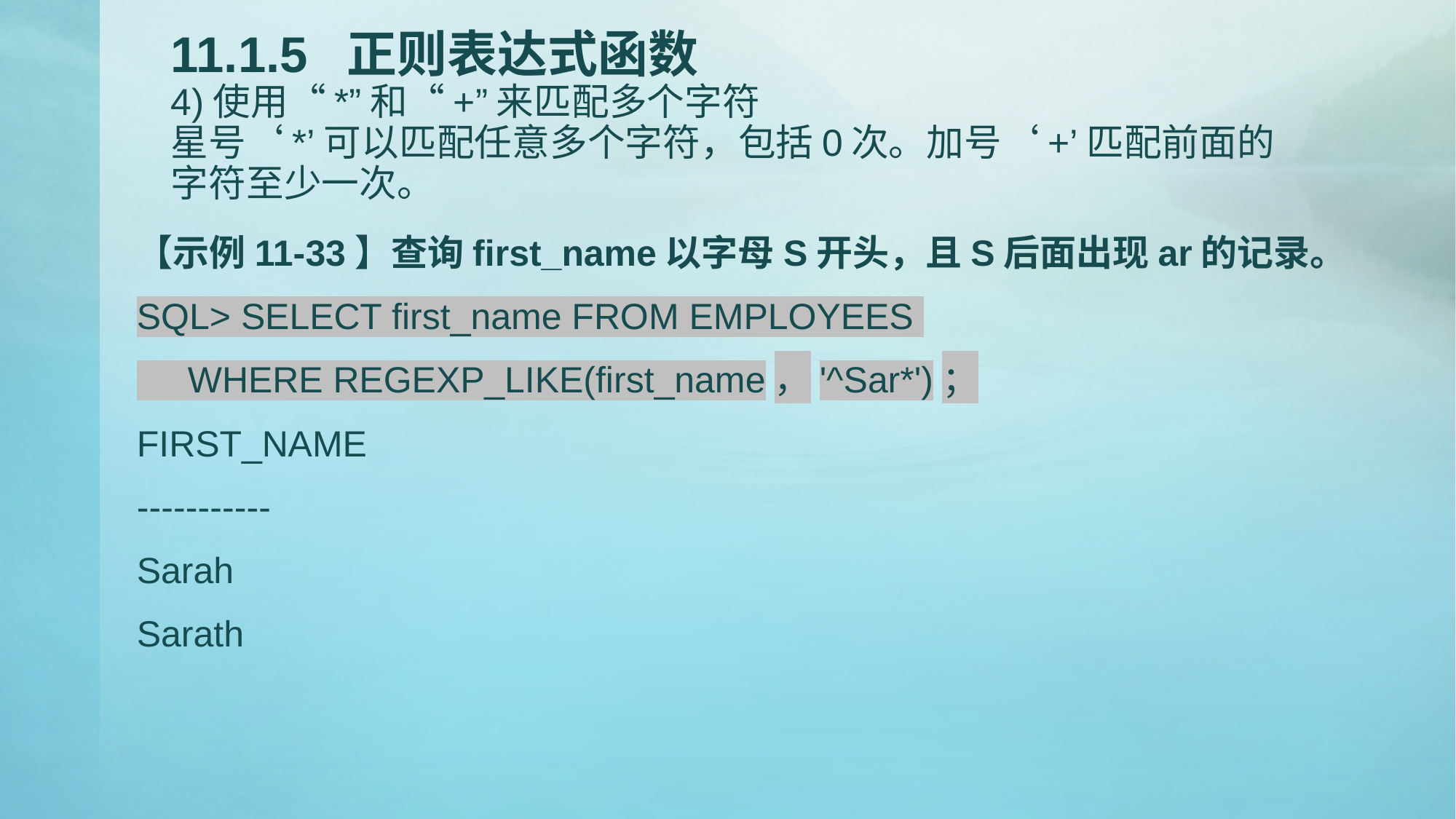

# 11.1.5  正则表达式函数 4)使用“*”和“+”来匹配多个字符 星号‘*’可以匹配任意多个字符，包括0次。加号‘+’匹配前面的字符至少一次。
【示例11-33】查询first_name以字母S开头，且S后面出现ar的记录。
SQL> SELECT first_name FROM EMPLOYEES
     WHERE REGEXP_LIKE(first_name，'^Sar*')；
FIRST_NAME
-----------
Sarah
Sarath